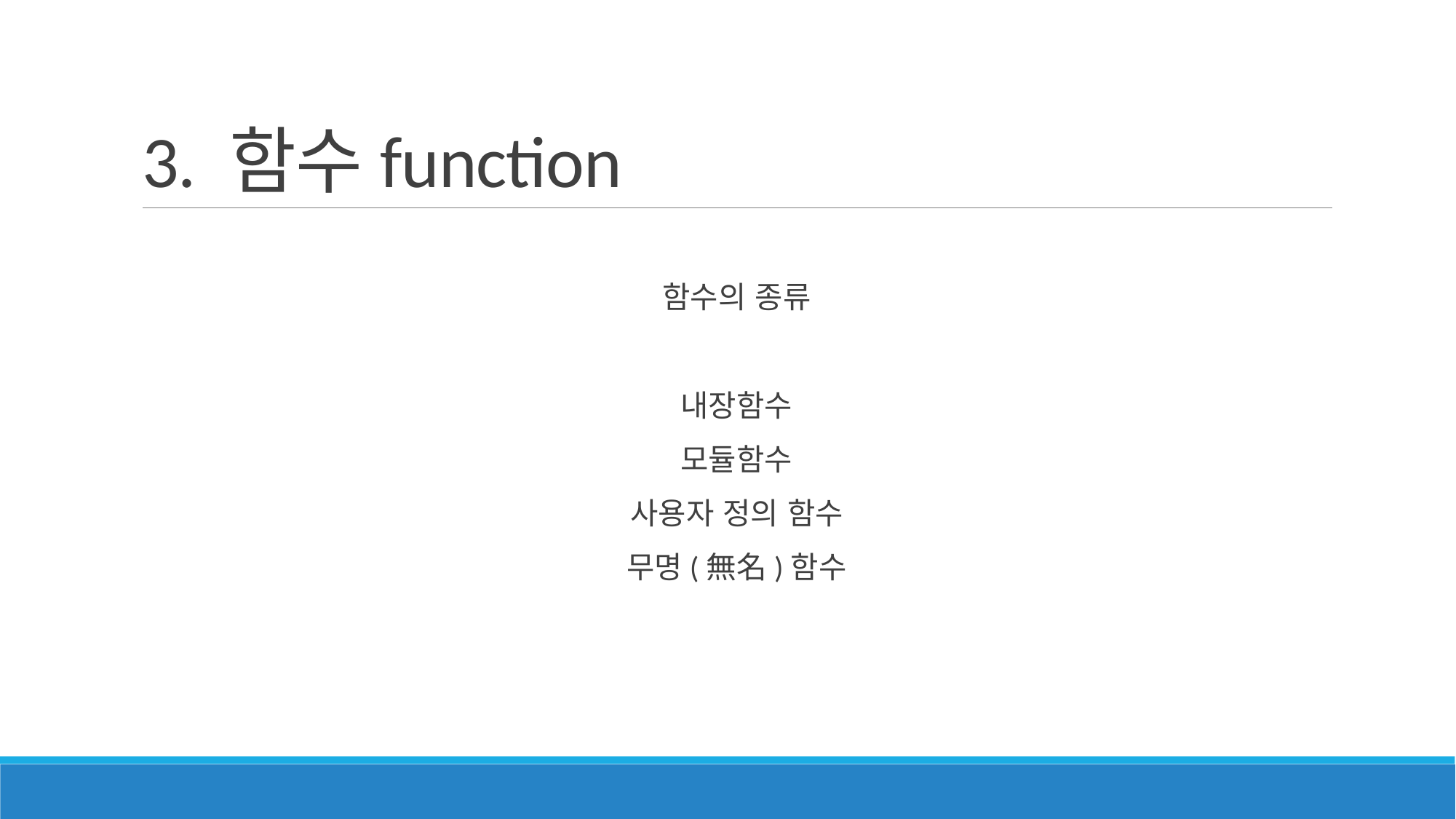

# 3. 함수function
함수의 종류

내장함수
모듈함수
사용자 정의 함수
무명(無名)함수